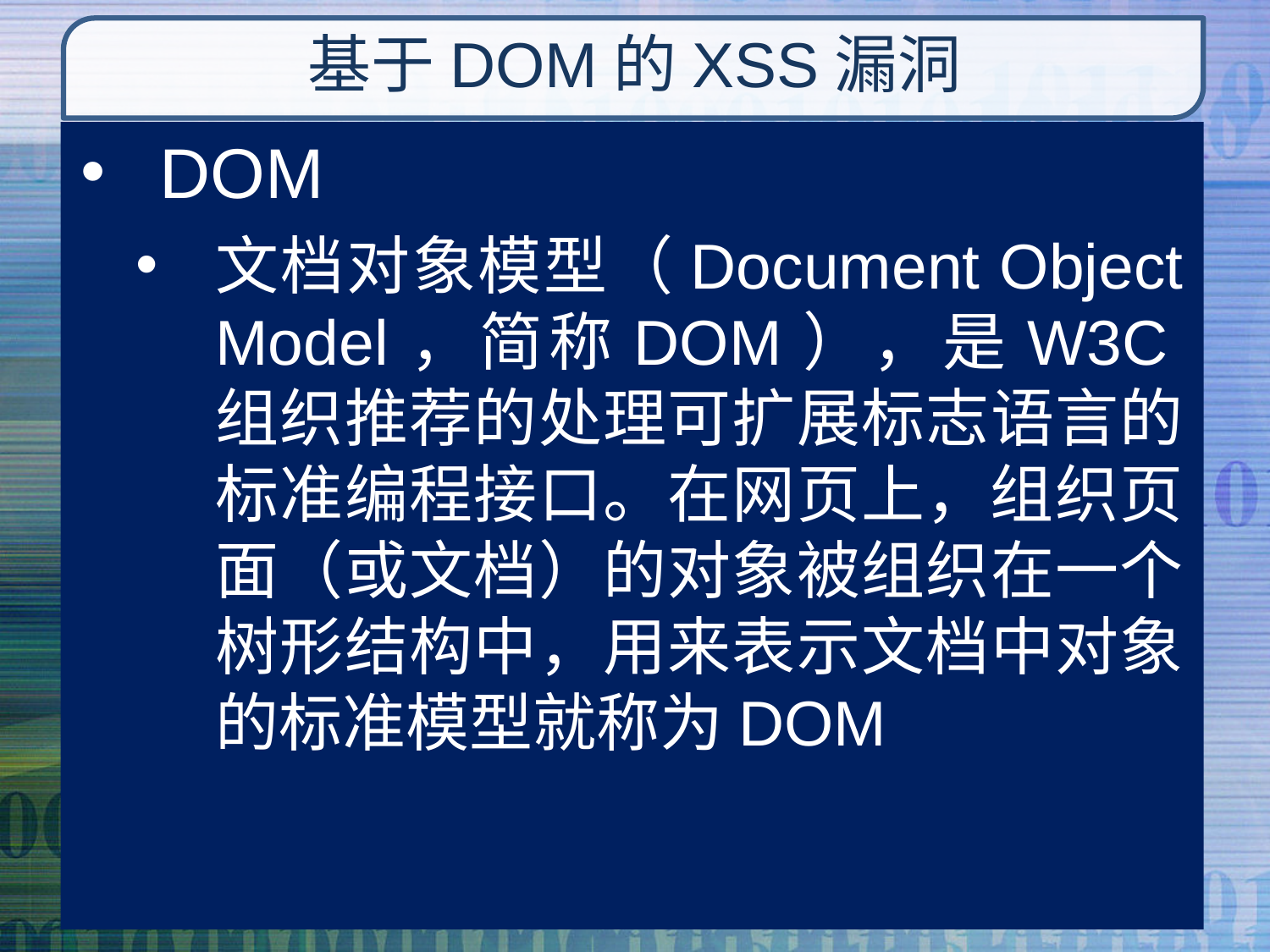

# 基于DOM的XSS漏洞
DOM
文档对象模型（Document Object Model，简称DOM），是W3C组织推荐的处理可扩展标志语言的标准编程接口。在网页上，组织页面（或文档）的对象被组织在一个树形结构中，用来表示文档中对象的标准模型就称为DOM